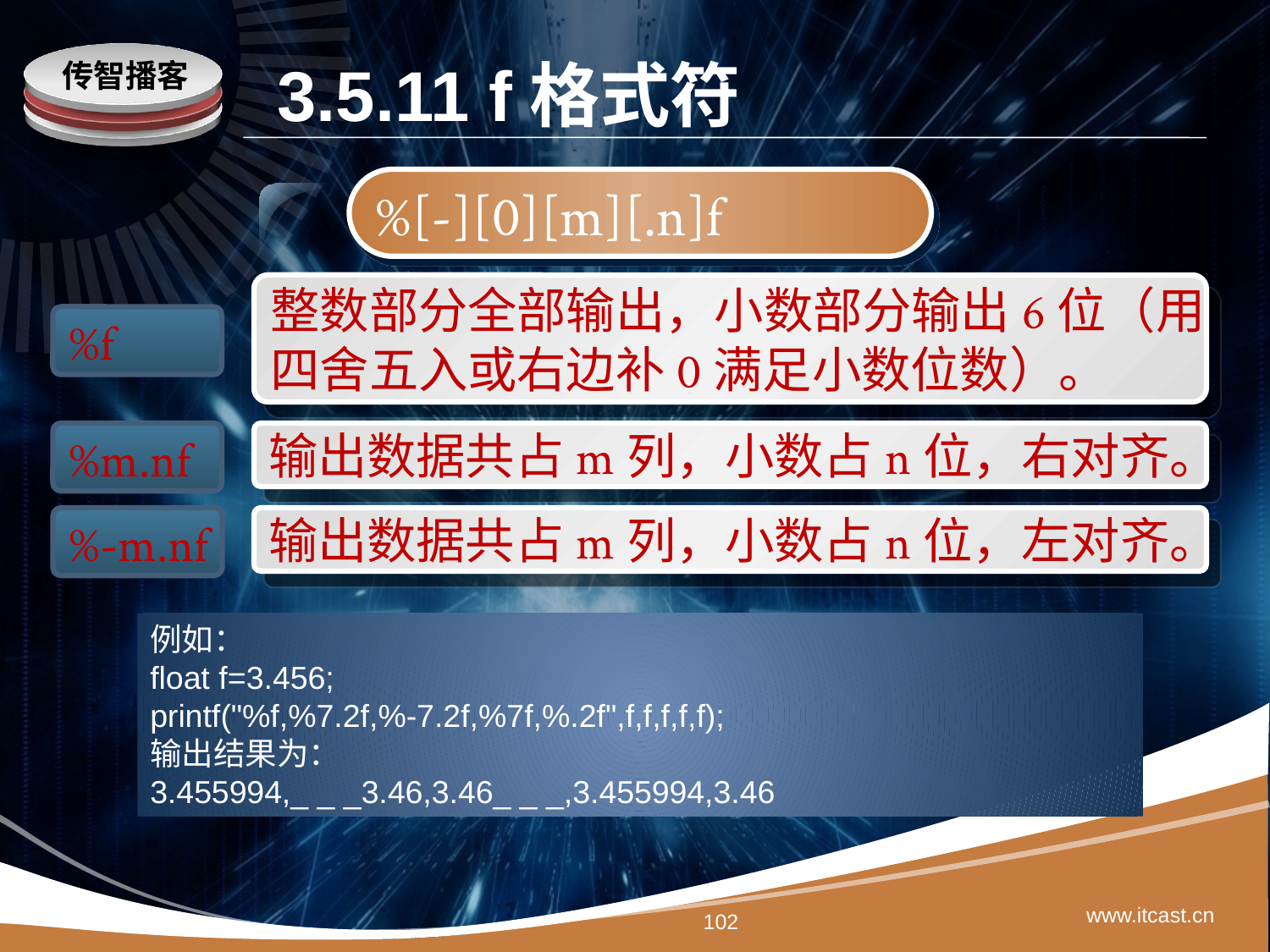

# 3.5.11 f格式符

%[-][0][m][.n]f

整数部分全部输出，小数部分输出6位（用
四舍五入或右边补0满足小数位数）。
%f
%m.nf
输出数据共占m列，小数占n位，右对齐。
%-m.nf
输出数据共占m列，小数占n位，左对齐。
例如：
float f=3.456;
printf("%f,%7.2f,%-7.2f,%7f,%.2f",f,f,f,f,f);
输出结果为：
3.455994,_ _ _3.46,3.46_ _ _,3.455994,3.46
www.itcast.cn
102